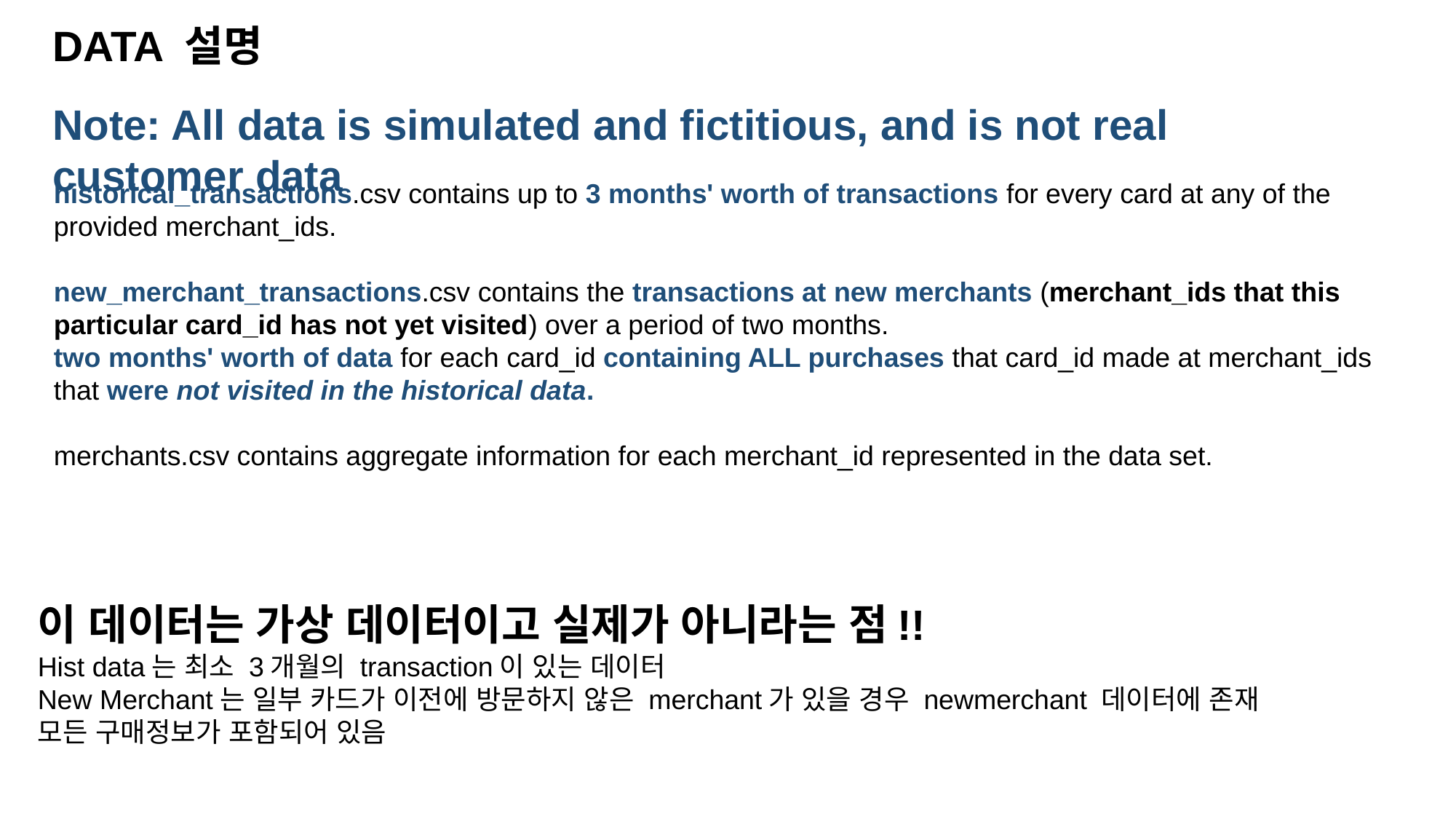

DATA 설명
Note: All data is simulated and fictitious, and is not real customer data
historical_transactions.csv contains up to 3 months' worth of transactions for every card at any of the provided merchant_ids.

new_merchant_transactions.csv contains the transactions at new merchants (merchant_ids that this particular card_id has not yet visited) over a period of two months.
two months' worth of data for each card_id containing ALL purchases that card_id made at merchant_ids that were not visited in the historical data.

merchants.csv contains aggregate information for each merchant_id represented in the data set.
이 데이터는 가상 데이터이고 실제가 아니라는 점!!
Hist data는 최소 3개월의 transaction이 있는 데이터
New Merchant는 일부 카드가 이전에 방문하지 않은 merchant가 있을 경우 newmerchant 데이터에 존재
모든 구매정보가 포함되어 있음